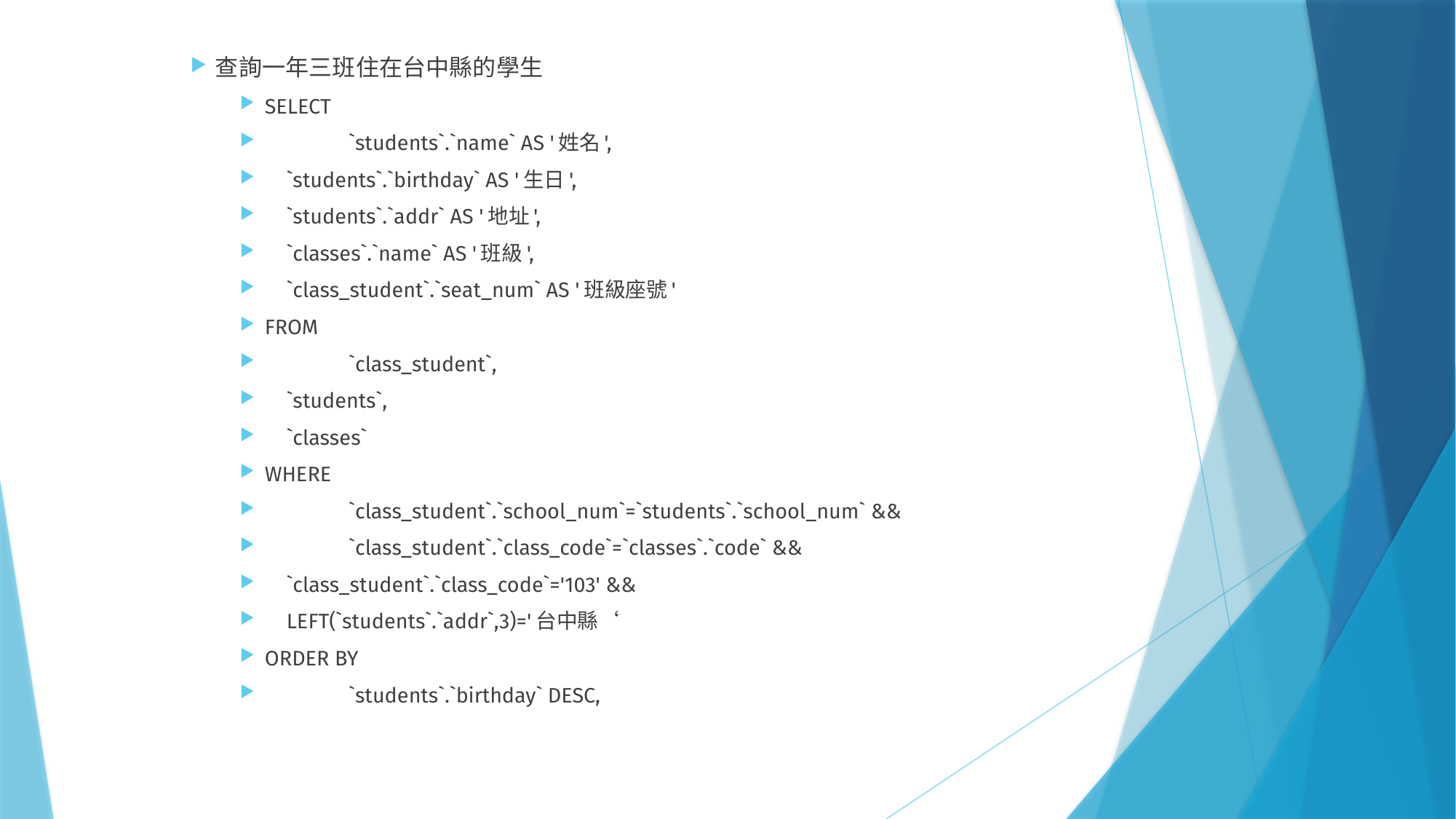

查詢一年三班住在台中縣的學生
SELECT
	`students`.`name` AS '姓名',
    `students`.`birthday` AS '生日',
    `students`.`addr` AS '地址',
    `classes`.`name` AS '班級',
    `class_student`.`seat_num` AS '班級座號'
FROM
	`class_student`,
    `students`,
    `classes`
WHERE
	`class_student`.`school_num`=`students`.`school_num` &&
   	`class_student`.`class_code`=`classes`.`code` &&
    `class_student`.`class_code`='103' &&
    LEFT(`students`.`addr`,3)='台中縣‘
ORDER BY
	`students`.`birthday` DESC,